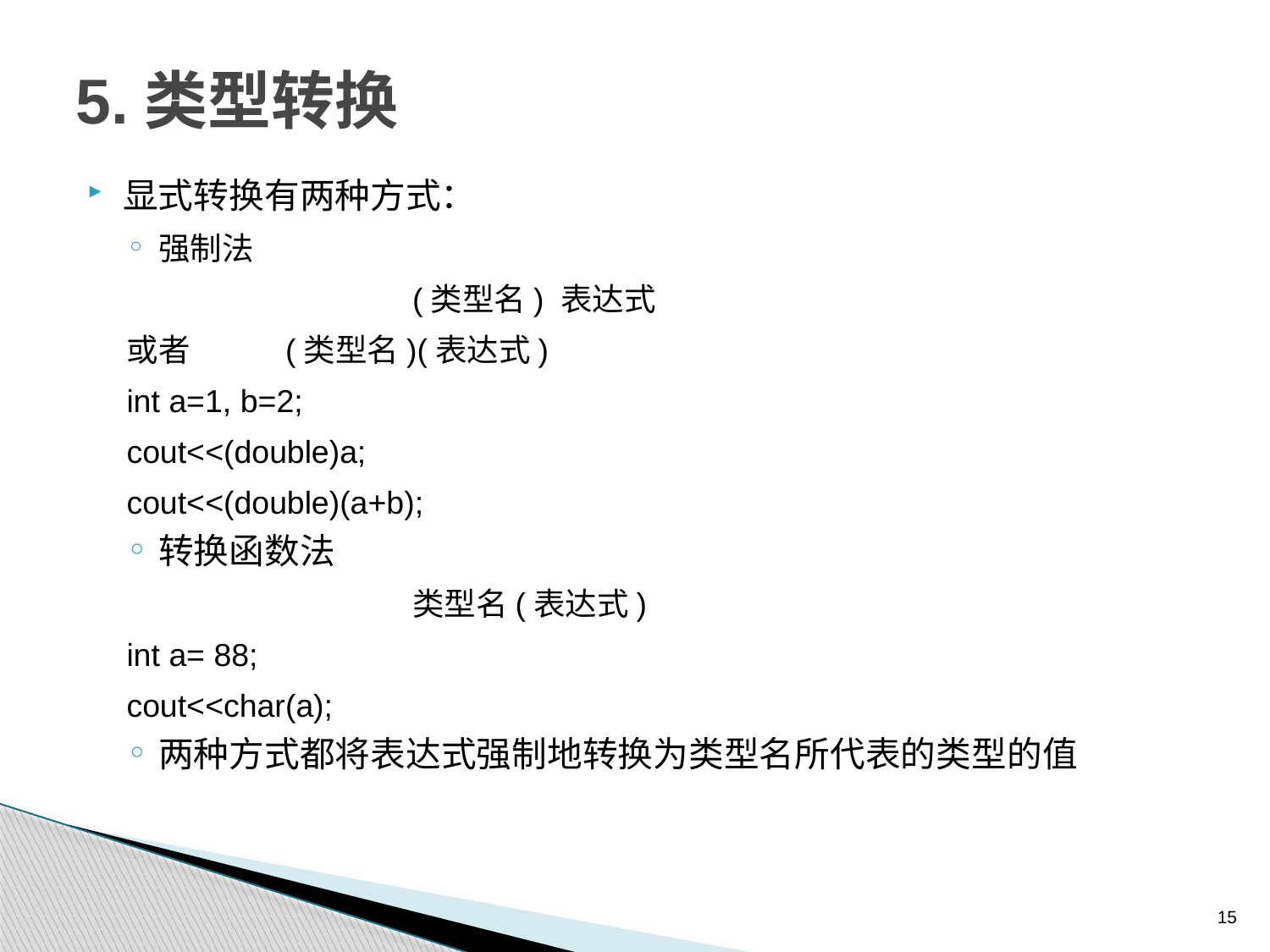

# 5.类型转换
显式转换有两种方式：
强制法
			(类型名) 表达式
或者    	(类型名)(表达式)
int a=1, b=2;
cout<<(double)a;
cout<<(double)(a+b);
转换函数法
			类型名(表达式)
int a= 88;
cout<<char(a);
两种方式都将表达式强制地转换为类型名所代表的类型的值
15